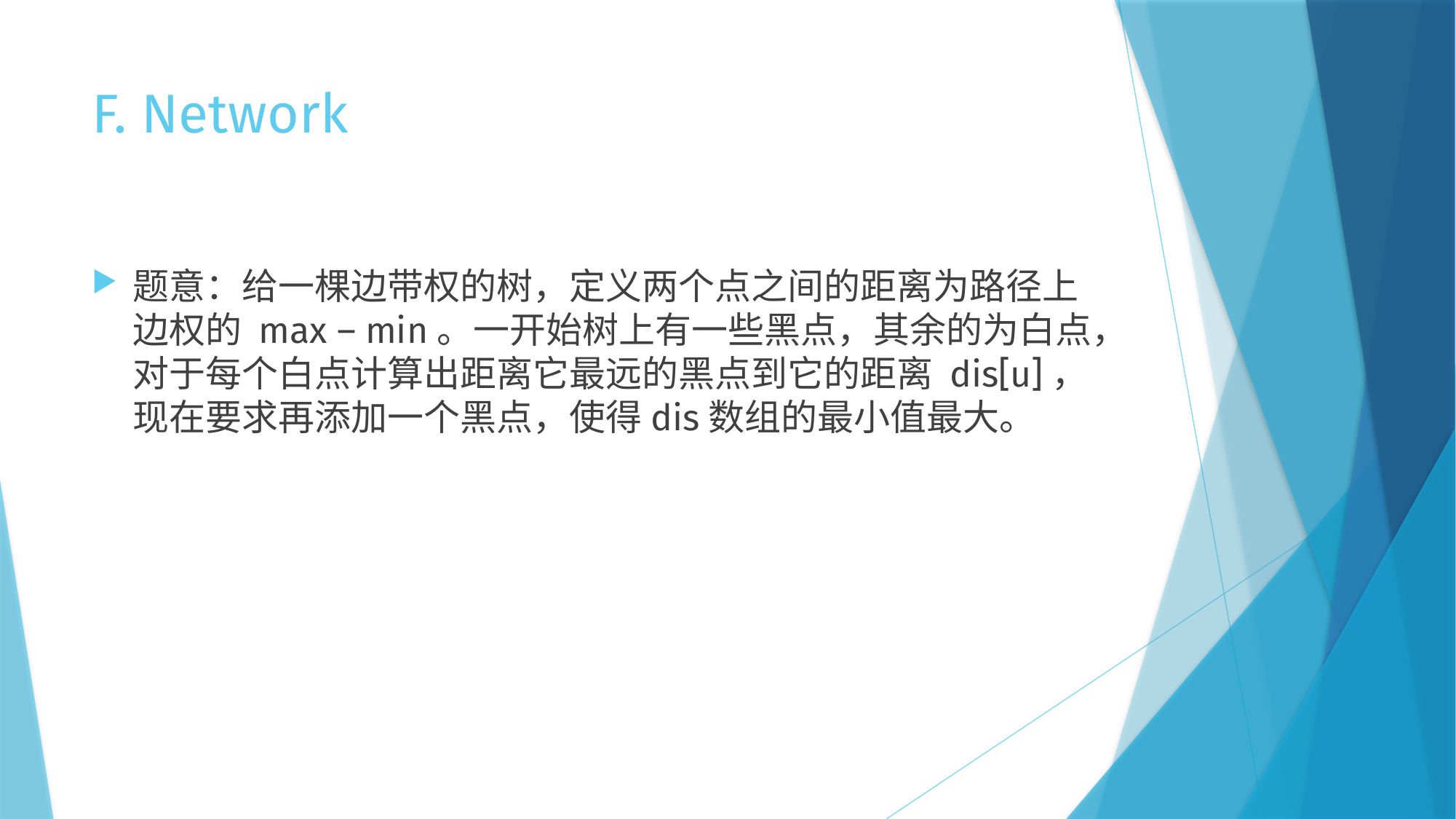

# F. Network
题意：给一棵边带权的树，定义两个点之间的距离为路径上边权的 max – min。一开始树上有一些黑点，其余的为白点，对于每个白点计算出距离它最远的黑点到它的距离 dis[u]，现在要求再添加一个黑点，使得dis数组的最小值最大。